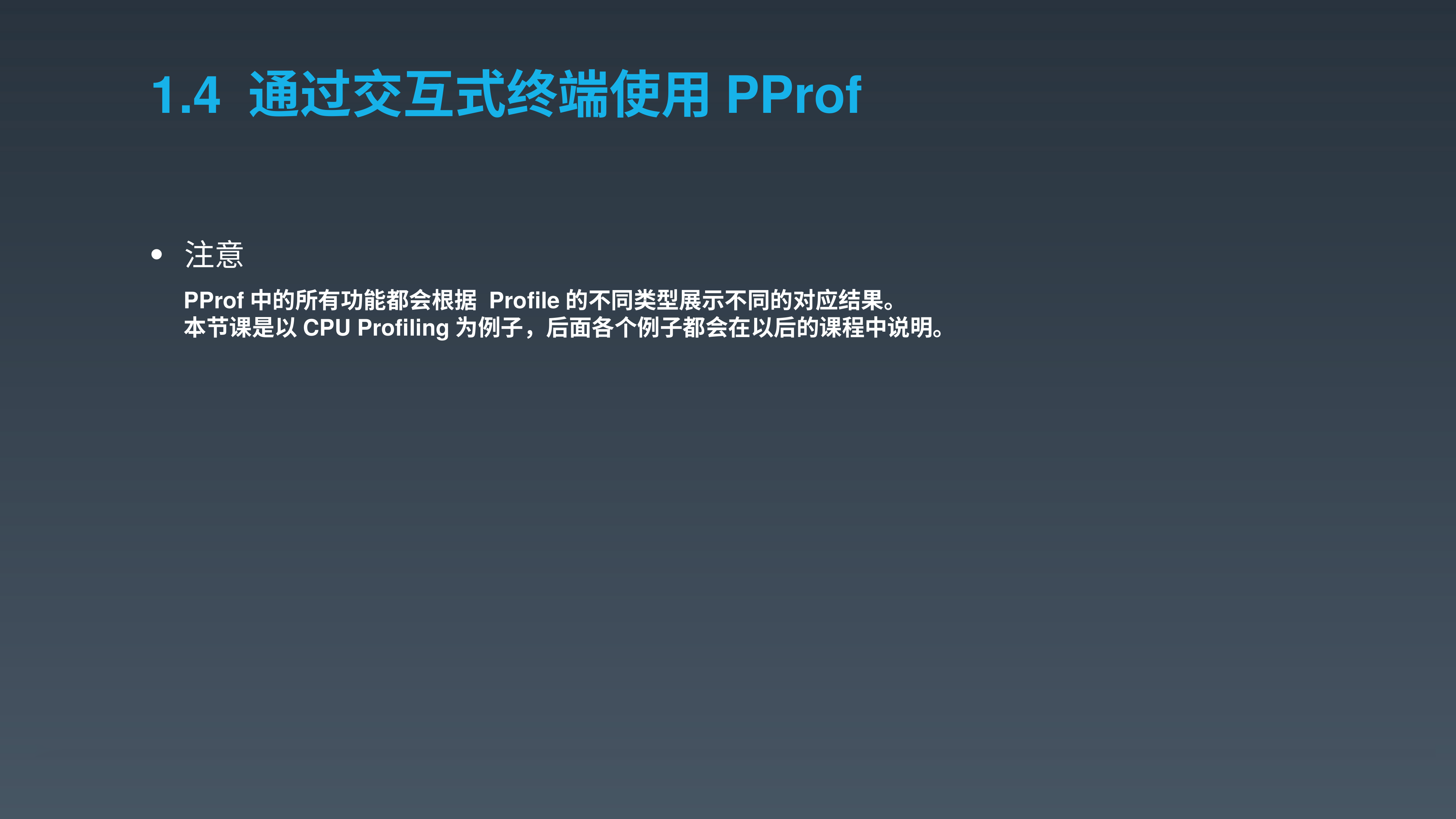

# 1.4 通过交互式终端使用PProf
注意
PProf中的所有功能都会根据 Profile的不同类型展示不同的对应结果。
本节课是以CPU Profiling为例子，后面各个例子都会在以后的课程中说明。